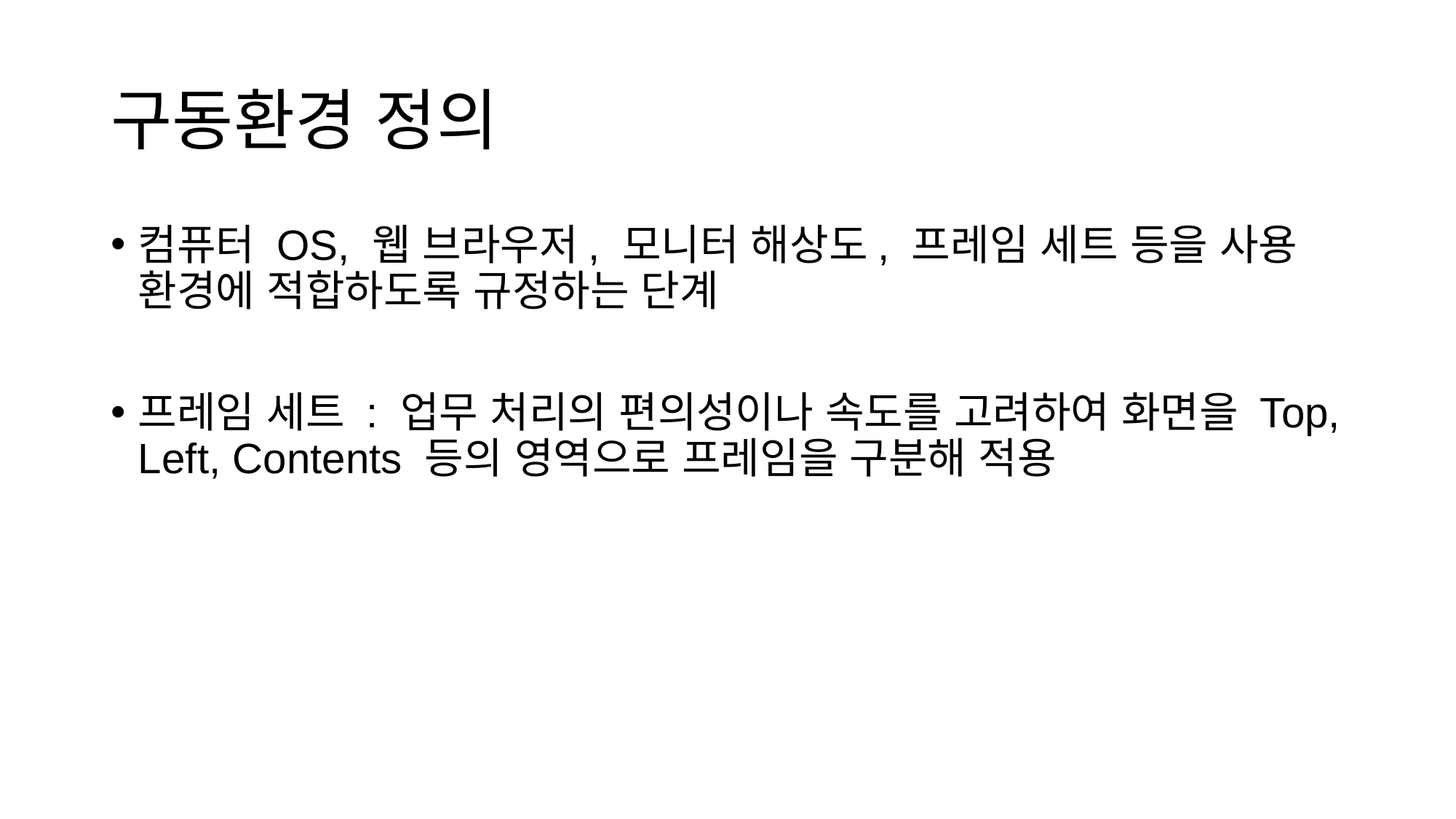

# 구동환경 정의
컴퓨터 OS, 웹 브라우저, 모니터 해상도, 프레임 세트 등을 사용 환경에 적합하도록 규정하는 단계

프레임 세트 : 업무 처리의 편의성이나 속도를 고려하여 화면을 Top, Left, Contents 등의 영역으로 프레임을 구분해 적용